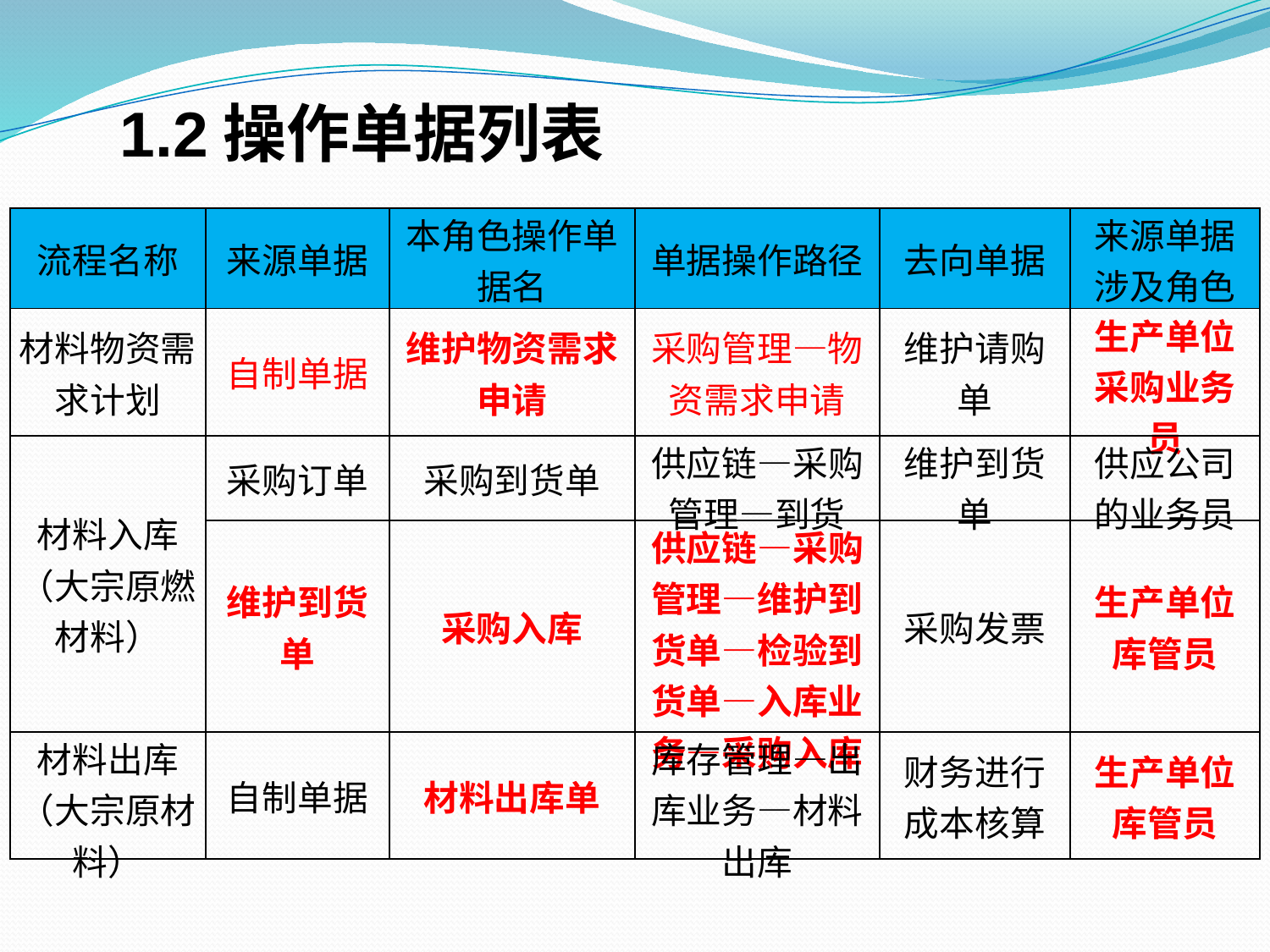

2操作单据列表

| 流程名称 | 来源单据 | 本角色操作单据名 | 单据操作路径 | 去向单据 | 来源单据涉及角色 |
| --- | --- | --- | --- | --- | --- |
| 材料物资需求计划 | 自制单据 | 维护物资需求申请 | 采购管理—物资需求申请 | 维护请购单 | 生产单位采购业务员 |
| 材料入库（大宗原燃材料） | 采购订单 | 采购到货单 | 供应链—采购管理—到货 | 维护到货单 | 供应公司的业务员 |
|  | 维护到货单 | 采购入库 | 供应链—采购管理—维护到货单—检验到货单—入库业务—采购入库 | 采购发票 | 生产单位库管员 |
| 材料出库（大宗原材料） | 自制单据 | 材料出库单 | 库存管理—出库业务—材料出库 | 财务进行成本核算 | 生产单位库管员 |